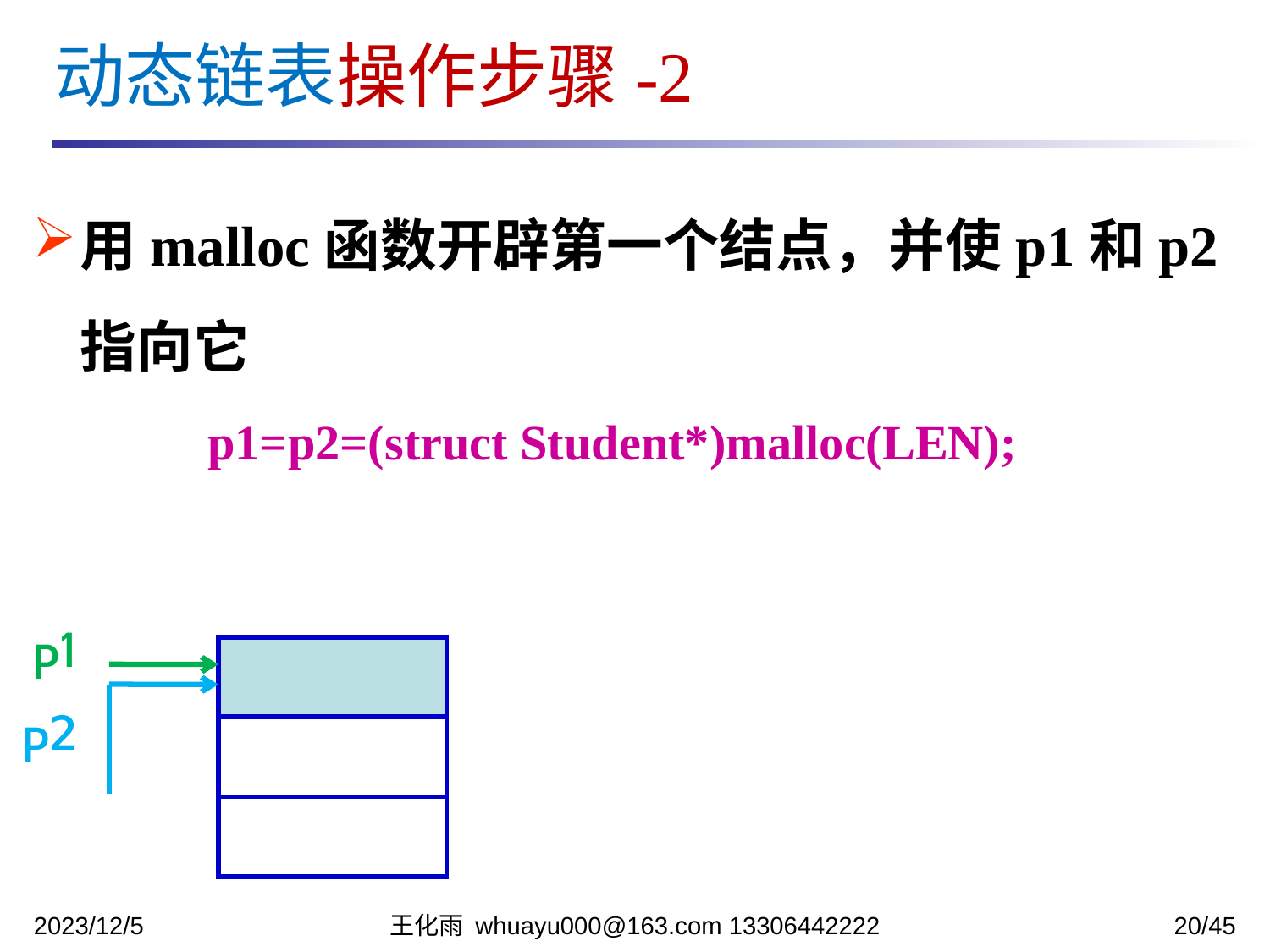

动态链表操作步骤-2
用malloc函数开辟第一个结点，并使p1和p2指向它
p1=p2=(struct Student*)malloc(LEN);
p1
|  |
| --- |
|  |
|  |
p2
2023/12/5
王化雨 whuayu000@163.com 13306442222
20/45